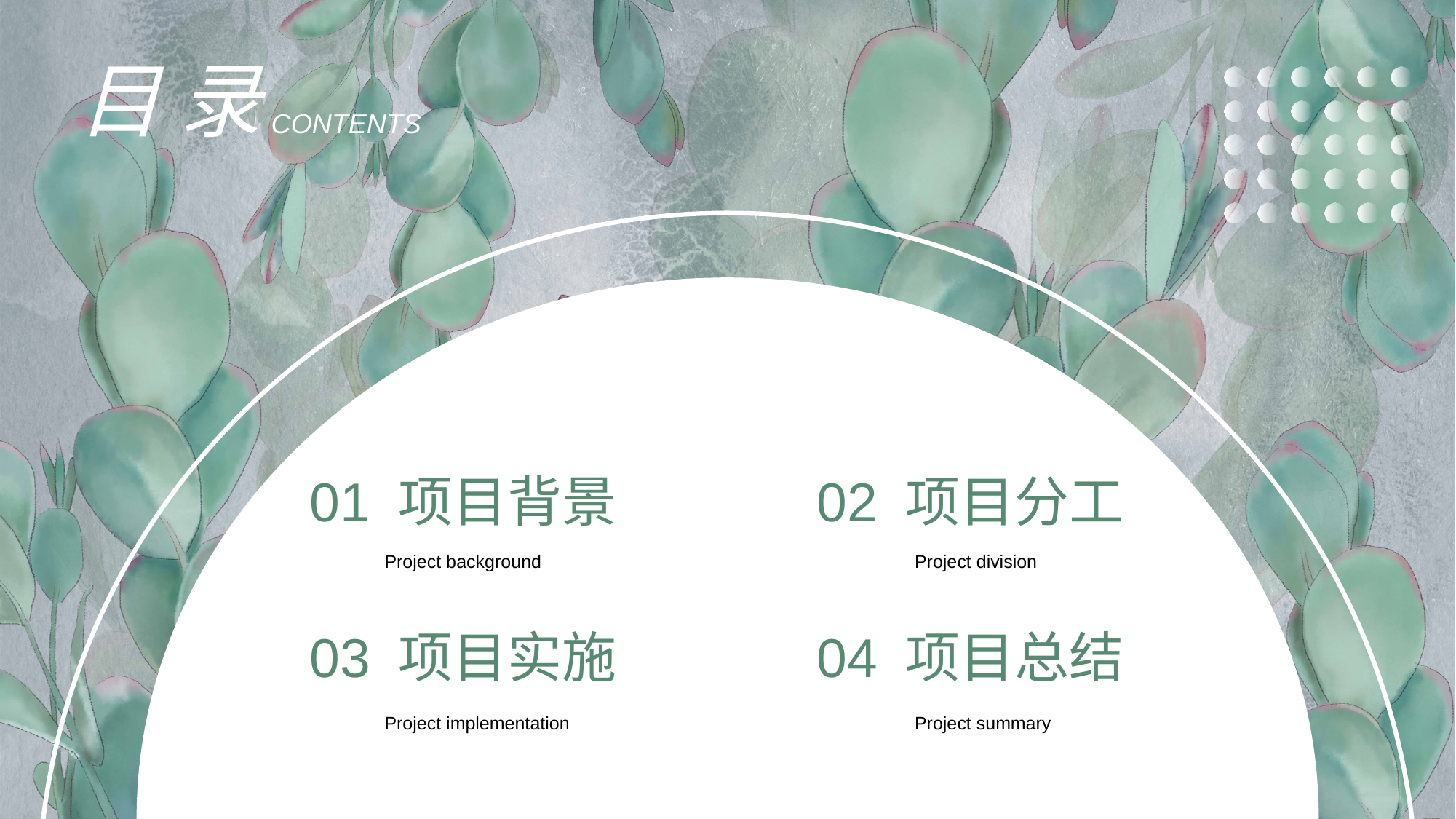

目 录
CONTENTS

01 项目背景
Project background
02 项目分工
Project division
03 项目实施
Project implementation
04 项目总结
Project summary